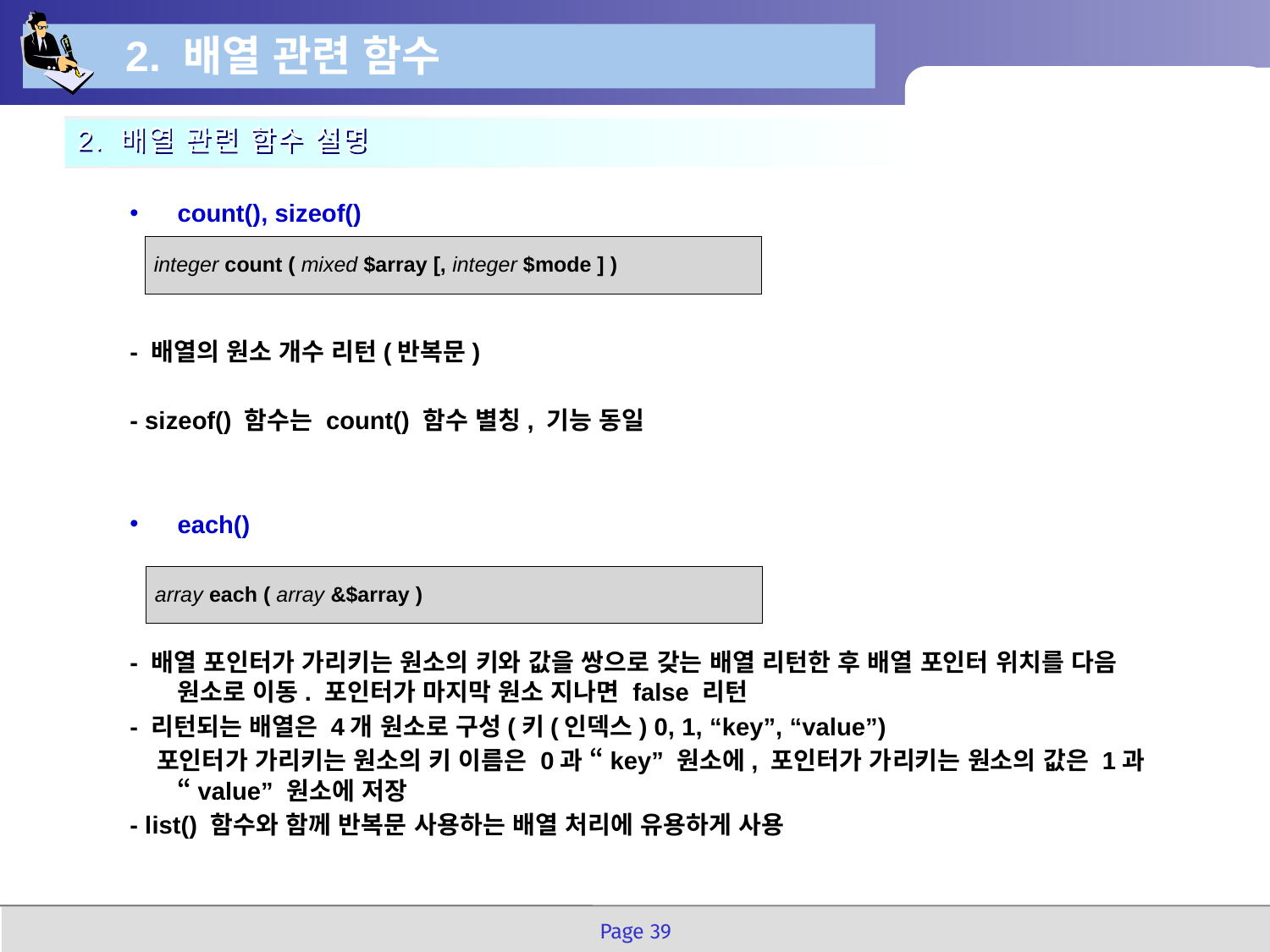

2. 배열 관련 함수
2. 배열 관련 함수 설명

count(), sizeof()

- 배열의 원소 개수 리턴(반복문)

- sizeof() 함수는 count() 함수 별칭, 기능 동일

each()

- 배열 포인터가 가리키는 원소의 키와 값을 쌍으로 갖는 배열 리턴한 후 배열 포인터 위치를 다음 원소로 이동. 포인터가 마지막 원소 지나면 false 리턴
- 리턴되는 배열은 4개 원소로 구성(키(인덱스) 0, 1, “key”, “value”)
   포인터가 가리키는 원소의 키 이름은 0과 “key” 원소에, 포인터가 가리키는 원소의 값은 1과 “value” 원소에 저장
- list() 함수와 함께 반복문 사용하는 배열 처리에 유용하게 사용
| integer count ( mixed $array [, integer $mode ] ) |
| --- |
| array each ( array &$array ) |
| --- |
Page 39